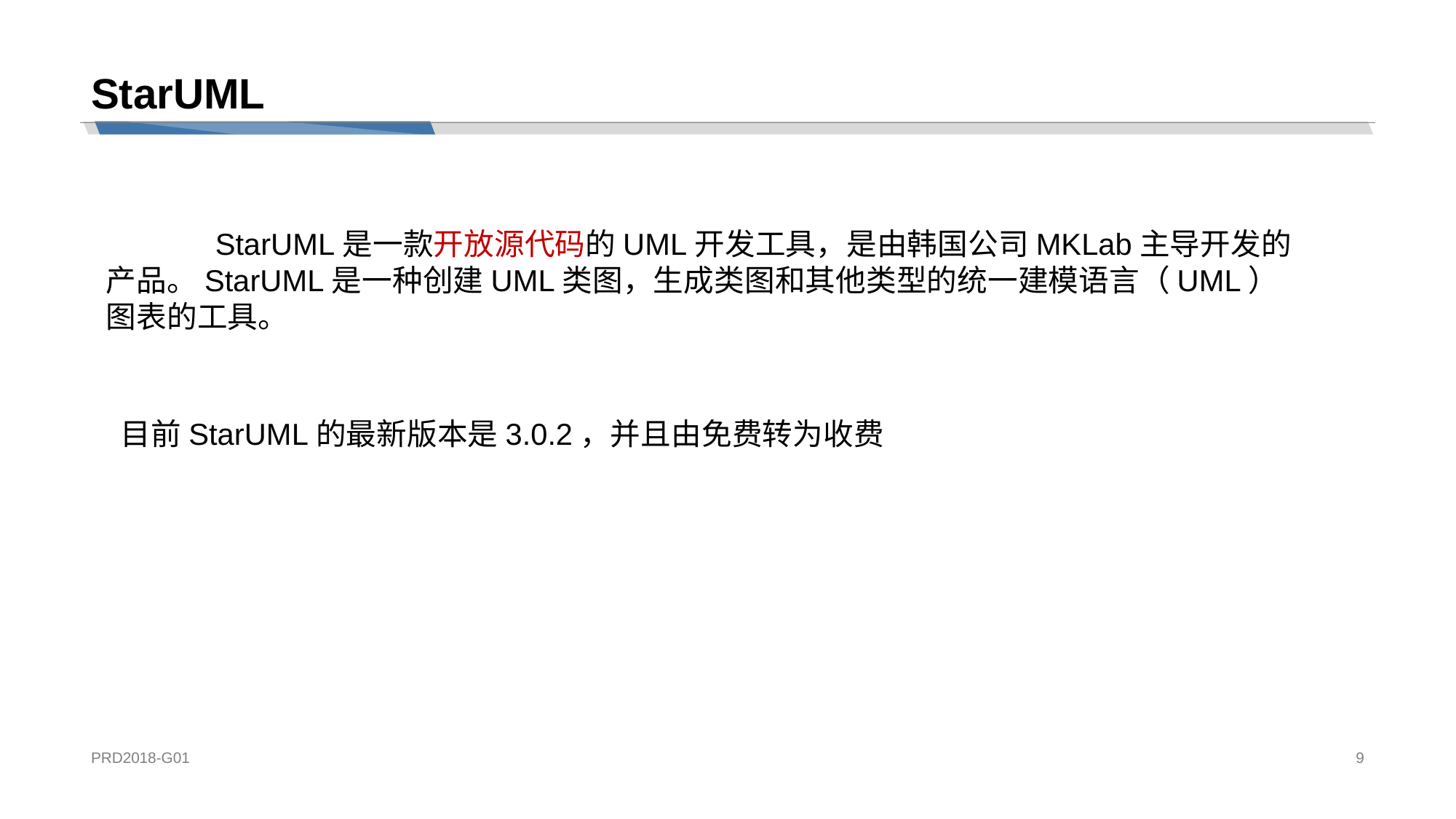

# StarUML
	StarUML是一款开放源代码的UML开发工具，是由韩国公司MKLab主导开发的产品。StarUML是一种创建UML类图，生成类图和其他类型的统一建模语言（UML）图表的工具。
目前StarUML的最新版本是3.0.2，并且由免费转为收费
PRD2018-G01
9